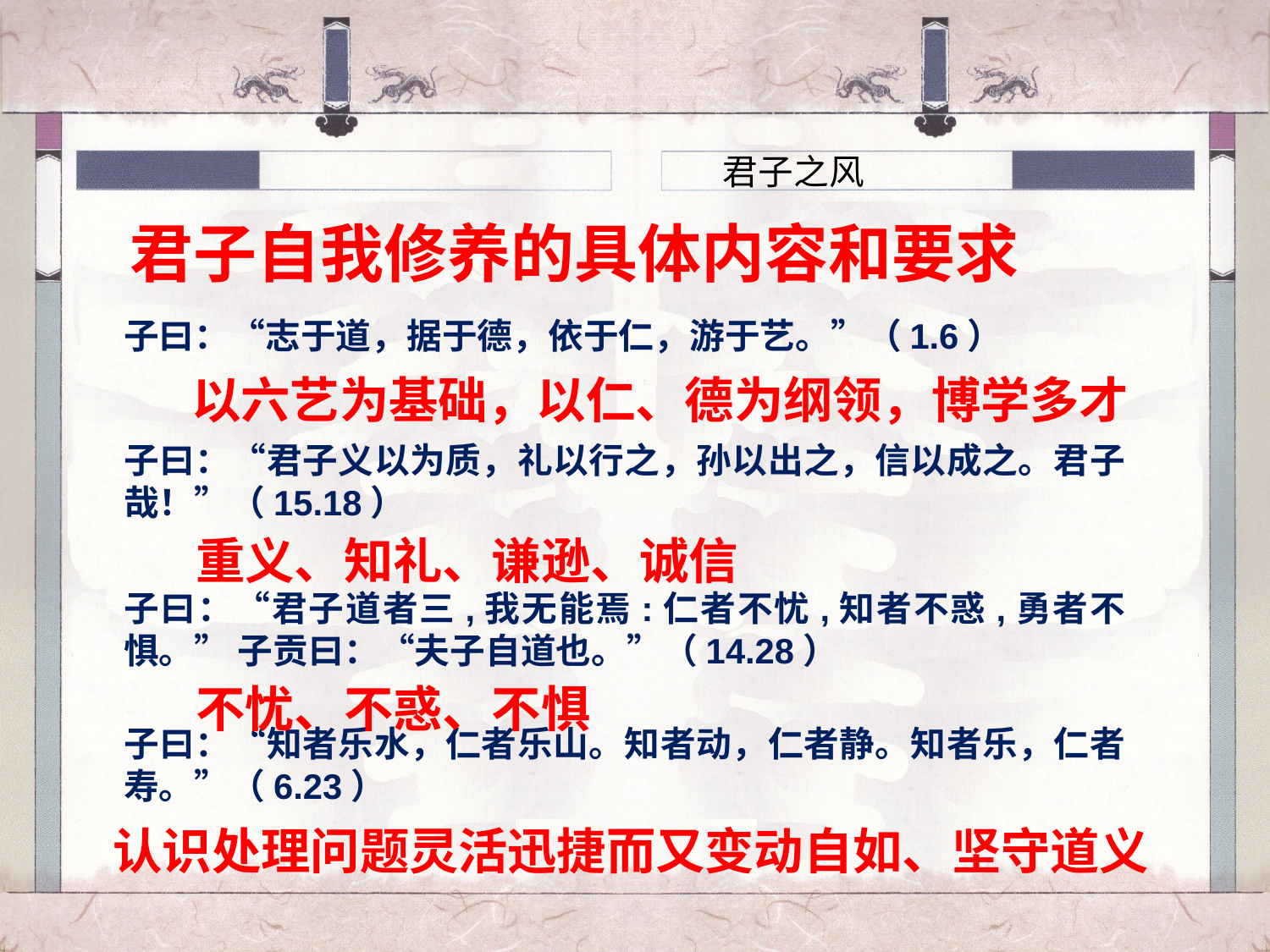

君子之风
   君子自我修养的具体内容和要求
子曰：“志于道，据于德，依于仁，游于艺。”（1.6）
以六艺为基础，以仁、德为纲领，博学多才
子曰：“君子义以为质，礼以行之，孙以出之，信以成之。君子哉！”（15.18）
重义、知礼、谦逊、诚信
子曰：“君子道者三,我无能焉:仁者不忧,知者不惑,勇者不惧。” 子贡曰：“夫子自道也。”（14.28）
不忧、不惑、不惧
子曰：“知者乐水，仁者乐山。知者动，仁者静。知者乐，仁者寿。”（6.23）
认识处理问题灵活迅捷而又变动自如、坚守道义